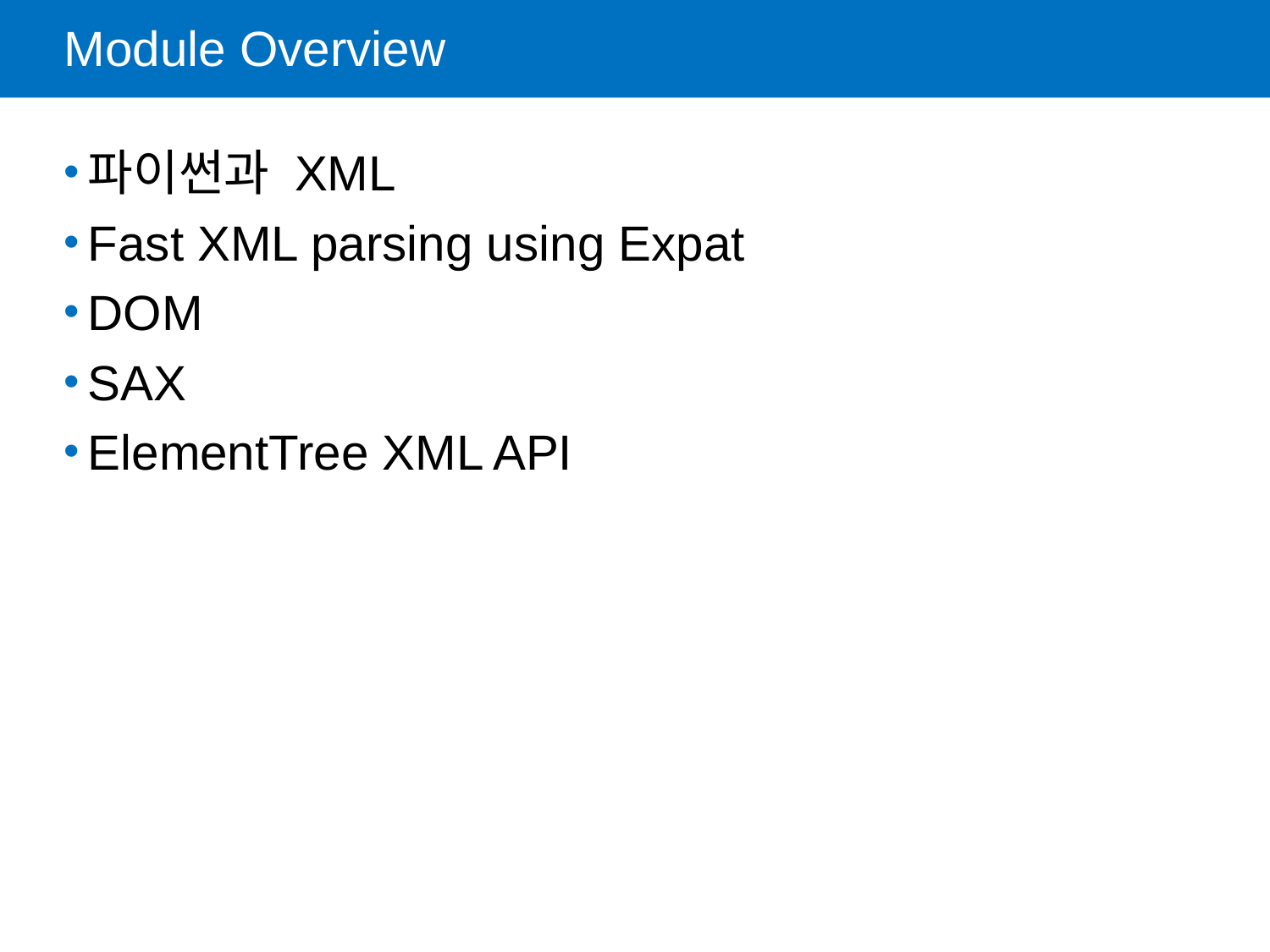

# Module Overview
파이썬과 XML
Fast XML parsing using Expat
DOM
SAX
ElementTree XML API